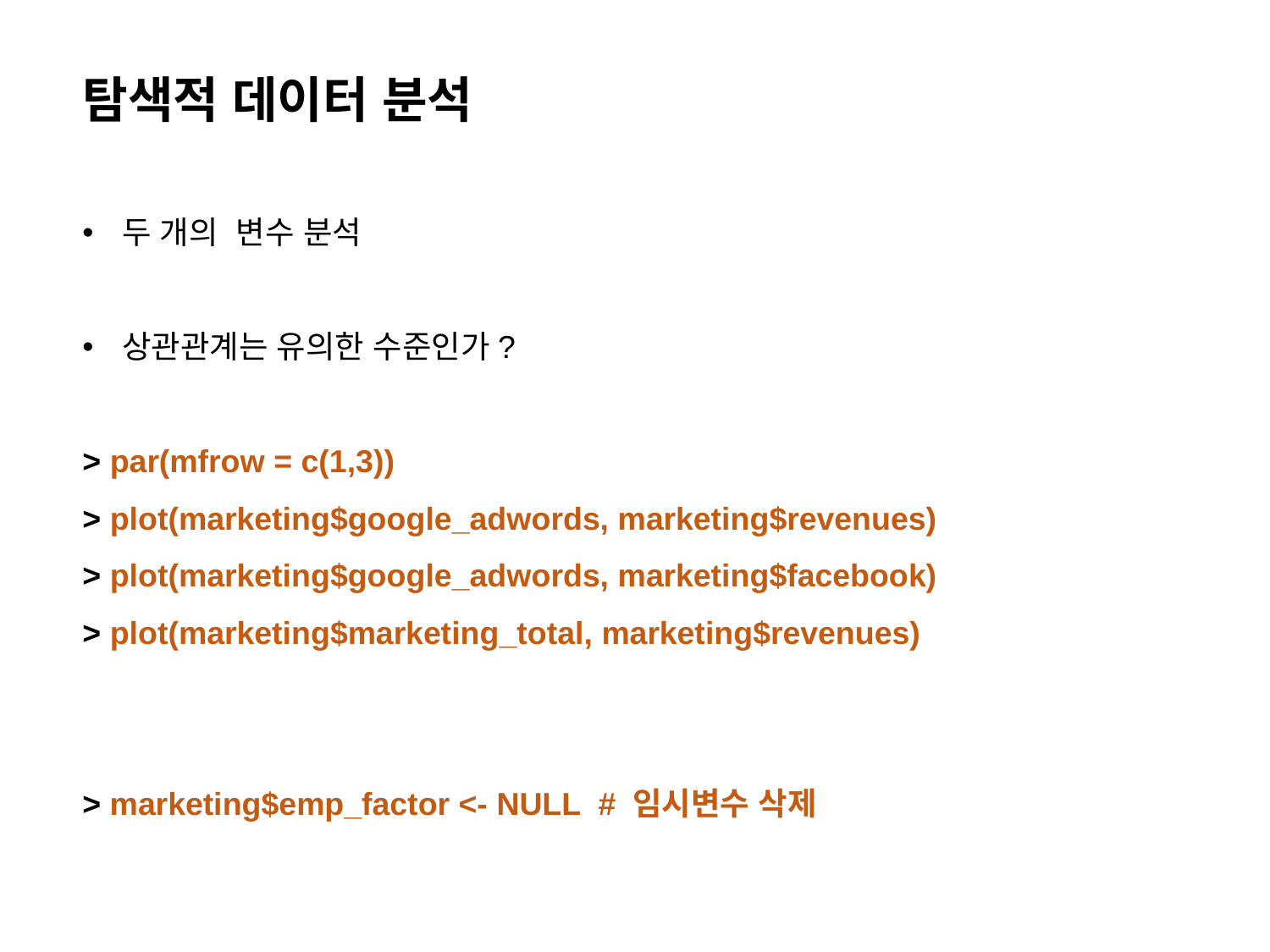

탐색적 데이터 분석
두 개의  변수 분석

상관관계는 유의한 수준인가?

> par(mfrow = c(1,3))
> plot(marketing$google_adwords, marketing$revenues)
> plot(marketing$google_adwords, marketing$facebook)
> plot(marketing$marketing_total, marketing$revenues)

> marketing$emp_factor <- NULL  # 임시변수 삭제